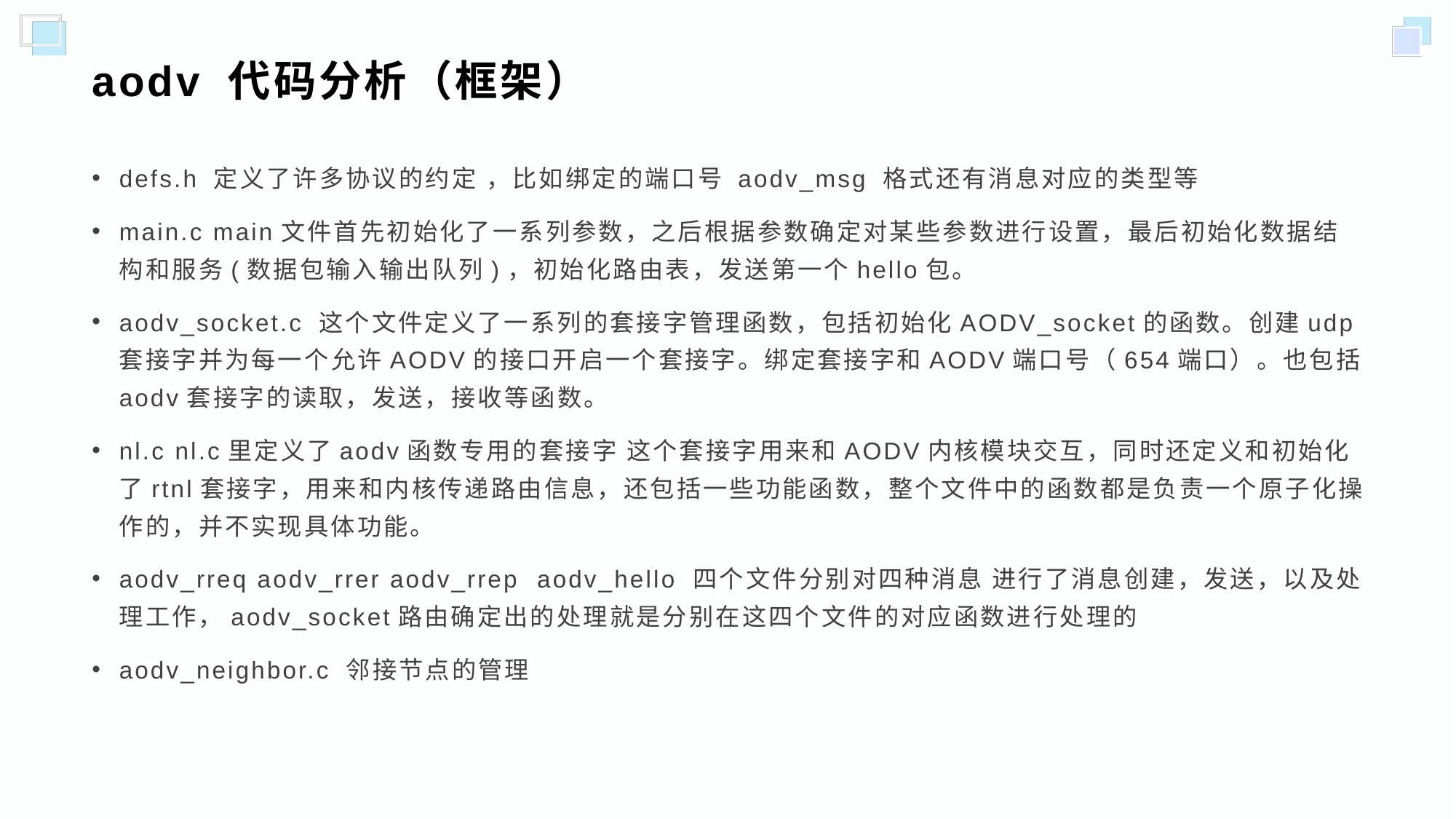

# aodv 代码分析（框架）
defs.h 定义了许多协议的约定 ，比如绑定的端口号 aodv_msg 格式还有消息对应的类型等
main.c main文件首先初始化了一系列参数，之后根据参数确定对某些参数进行设置，最后初始化数据结构和服务(数据包输入输出队列)，初始化路由表，发送第一个hello包。
aodv_socket.c 这个文件定义了一系列的套接字管理函数，包括初始化AODV_socket的函数。创建udp套接字并为每一个允许AODV的接口开启一个套接字。绑定套接字和AODV端口号（654端口）。也包括aodv套接字的读取，发送，接收等函数。
nl.c nl.c里定义了aodv函数专用的套接字 这个套接字用来和AODV内核模块交互，同时还定义和初始化了rtnl套接字，用来和内核传递路由信息，还包括一些功能函数，整个文件中的函数都是负责一个原子化操作的，并不实现具体功能。
aodv_rreq aodv_rrer aodv_rrep  aodv_hello 四个文件分别对四种消息 进行了消息创建，发送，以及处理工作，aodv_socket路由确定出的处理就是分别在这四个文件的对应函数进行处理的
aodv_neighbor.c 邻接节点的管理